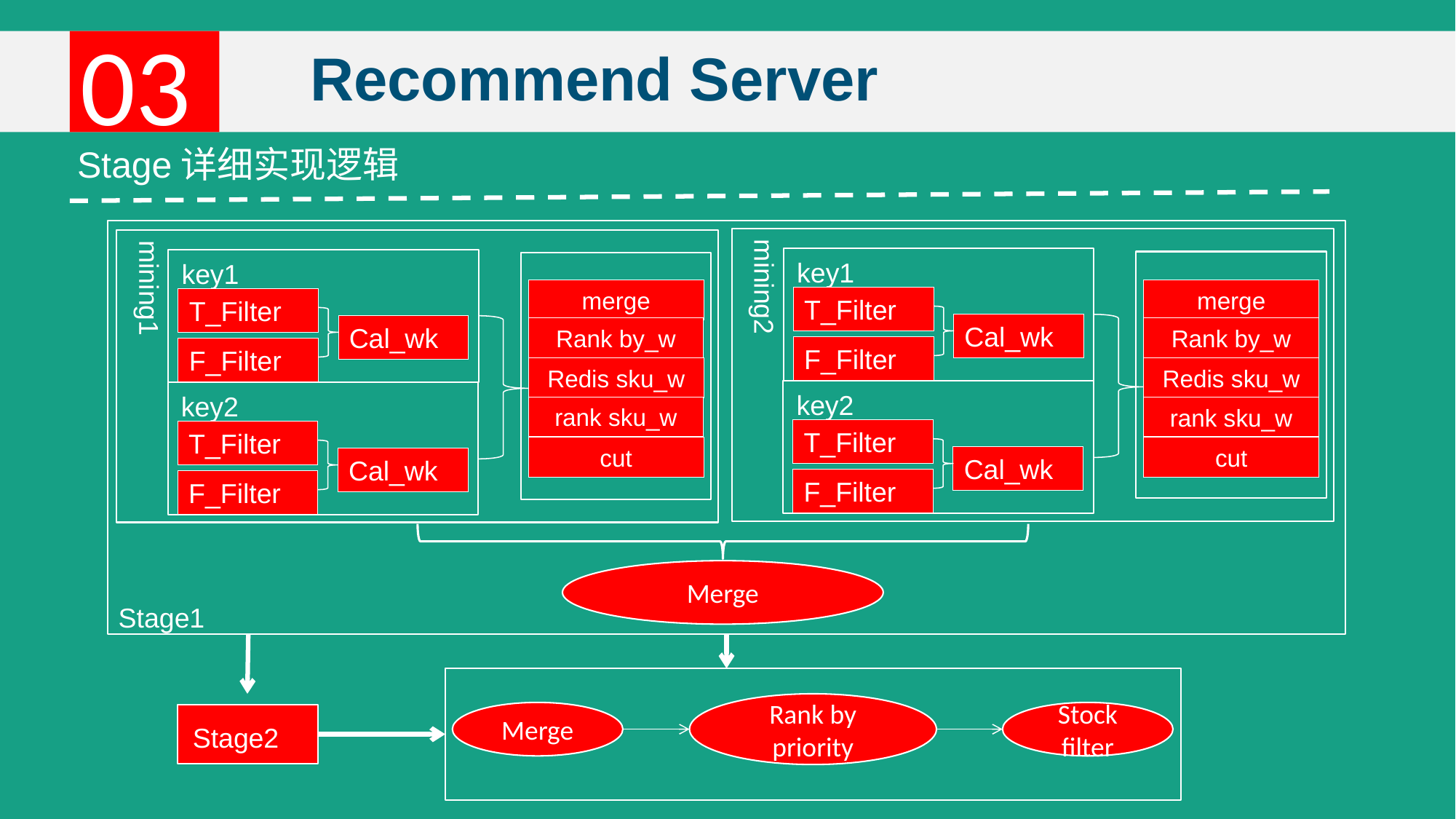

03
Recommend Server
Stage详细实现逻辑

mining2

key1
T_Filter

Cal_wk
F_Filter

merge
Rank by_w
Redis sku_w
rank sku_w
cut

key2
T_Filter

Cal_wk
F_Filter
mining1

key1
T_Filter

Cal_wk
F_Filter

merge
Rank by_w
Redis sku_w
rank sku_w
cut

key2
T_Filter

Cal_wk
F_Filter

Merge
Stage1

Rank by
priority
Merge
Stock filter

Stage2